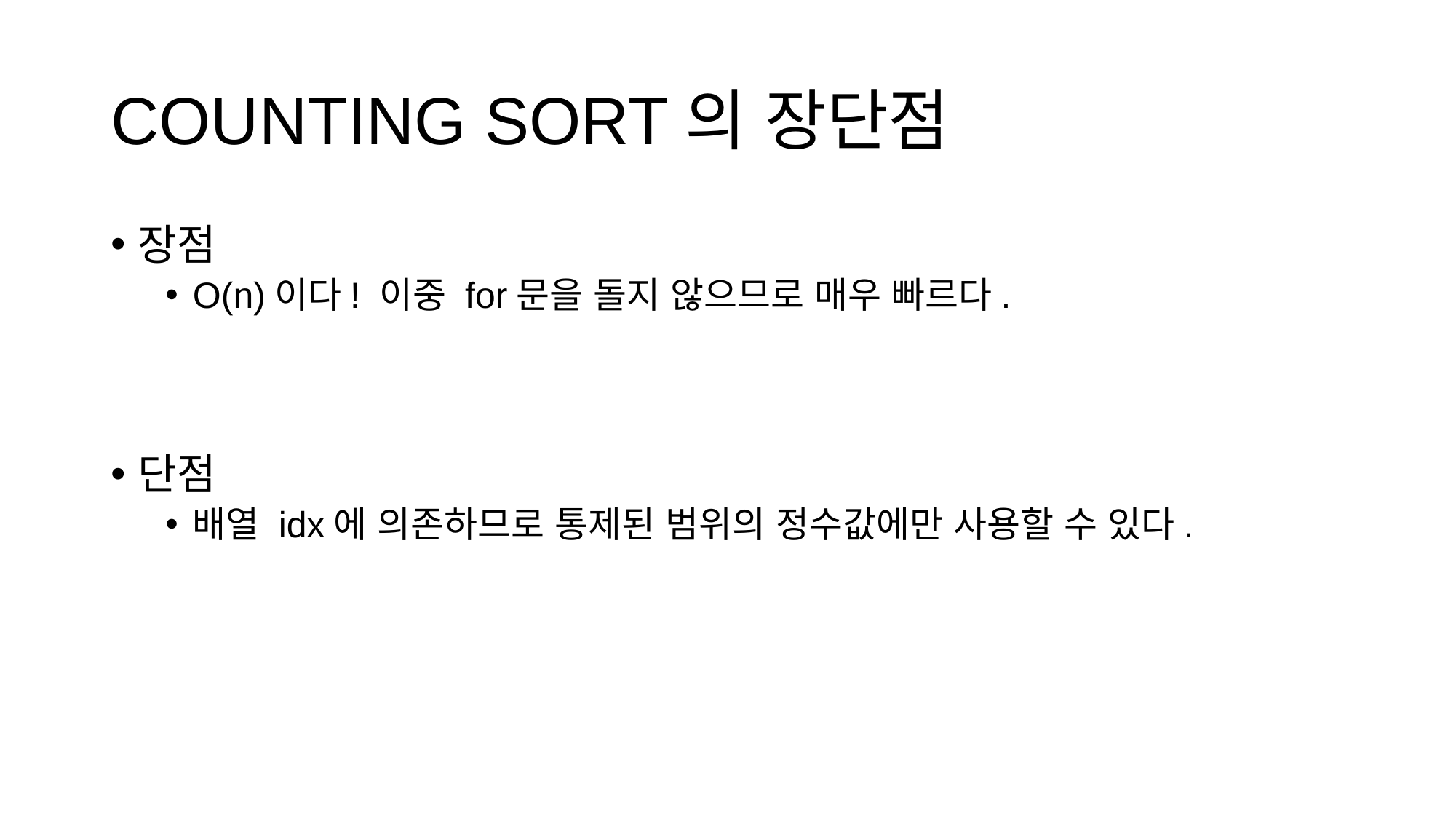

# COUNTING SORT의 장단점
장점
O(n)이다! 이중 for문을 돌지 않으므로 매우 빠르다.

단점
배열 idx에 의존하므로 통제된 범위의 정수값에만 사용할 수 있다.